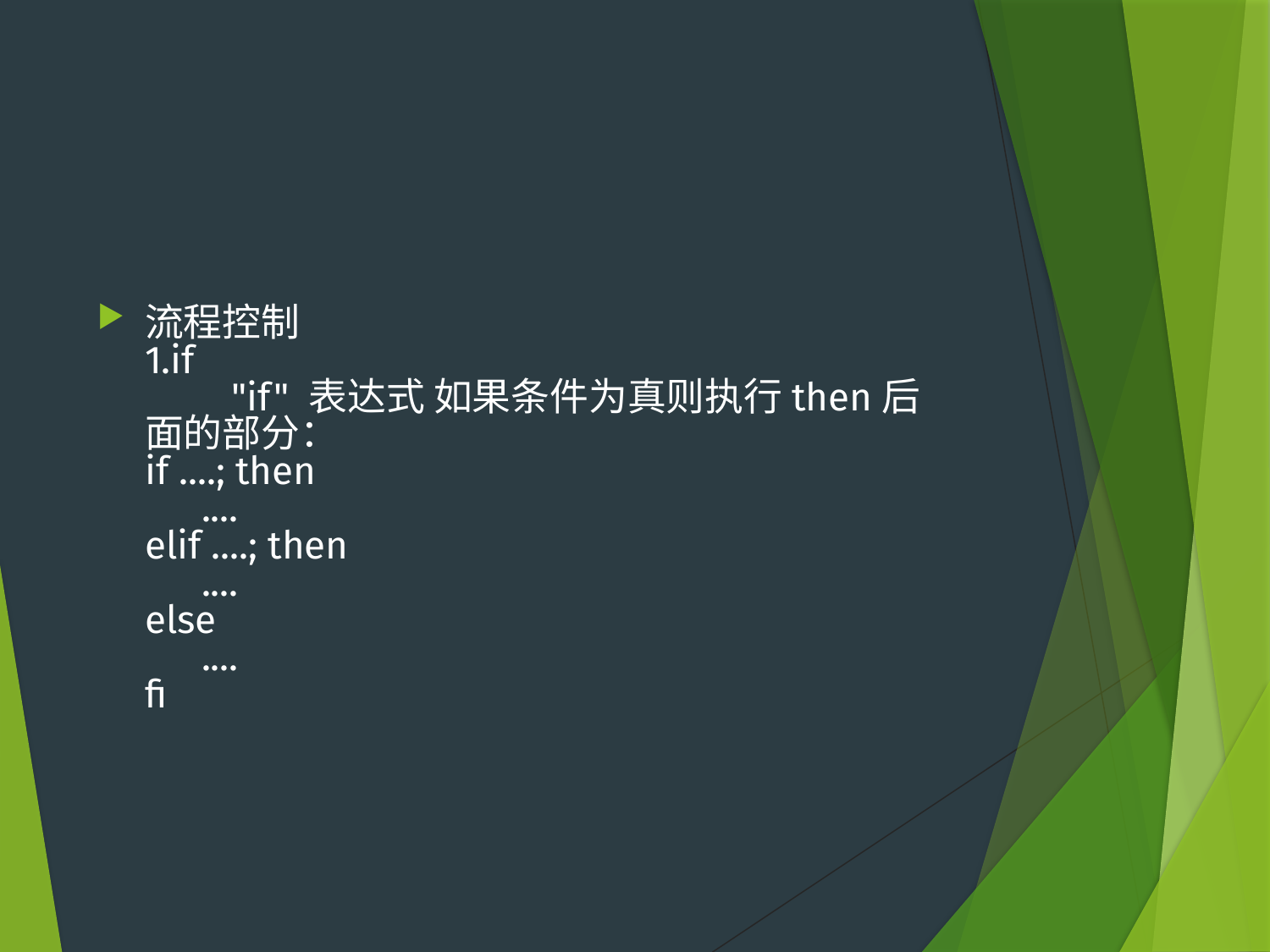

#
流程控制
1.if
　　"if" 表达式 如果条件为真则执行then后面的部分：
if ....; then
　 ....
elif ....; then
　 ....
else
　 ....
fi